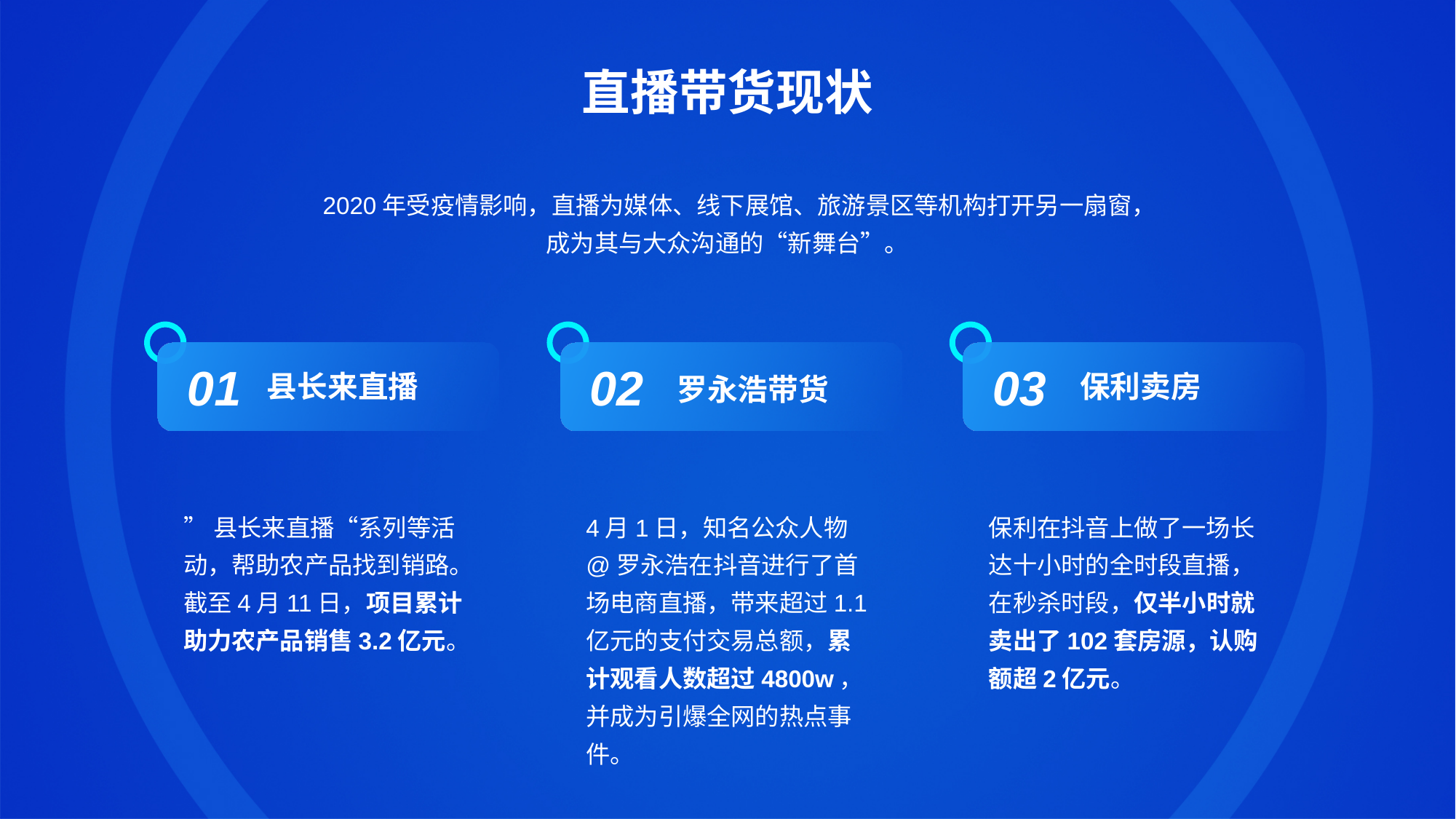

直播带货现状
2020年受疫情影响，直播为媒体、线下展馆、旅游景区等机构打开另一扇窗，成为其与大众沟通的“新舞台”。

0 1
县长来直播

02
罗永浩带货

03
保利卖房
”县长来直播“系列等活动，帮助农产品找到销路。截至4月11日，项目累计助力农产品销售3.2亿元。
4月1日，知名公众人物@罗永浩在抖音进行了首场电商直播，带来超过1.1亿元的支付交易总额，累计观看人数超过4800w，并成为引爆全网的热点事件。
保利在抖音上做了一场长达十小时的全时段直播，在秒杀时段，仅半小时就卖出了102套房源，认购额超2亿元。